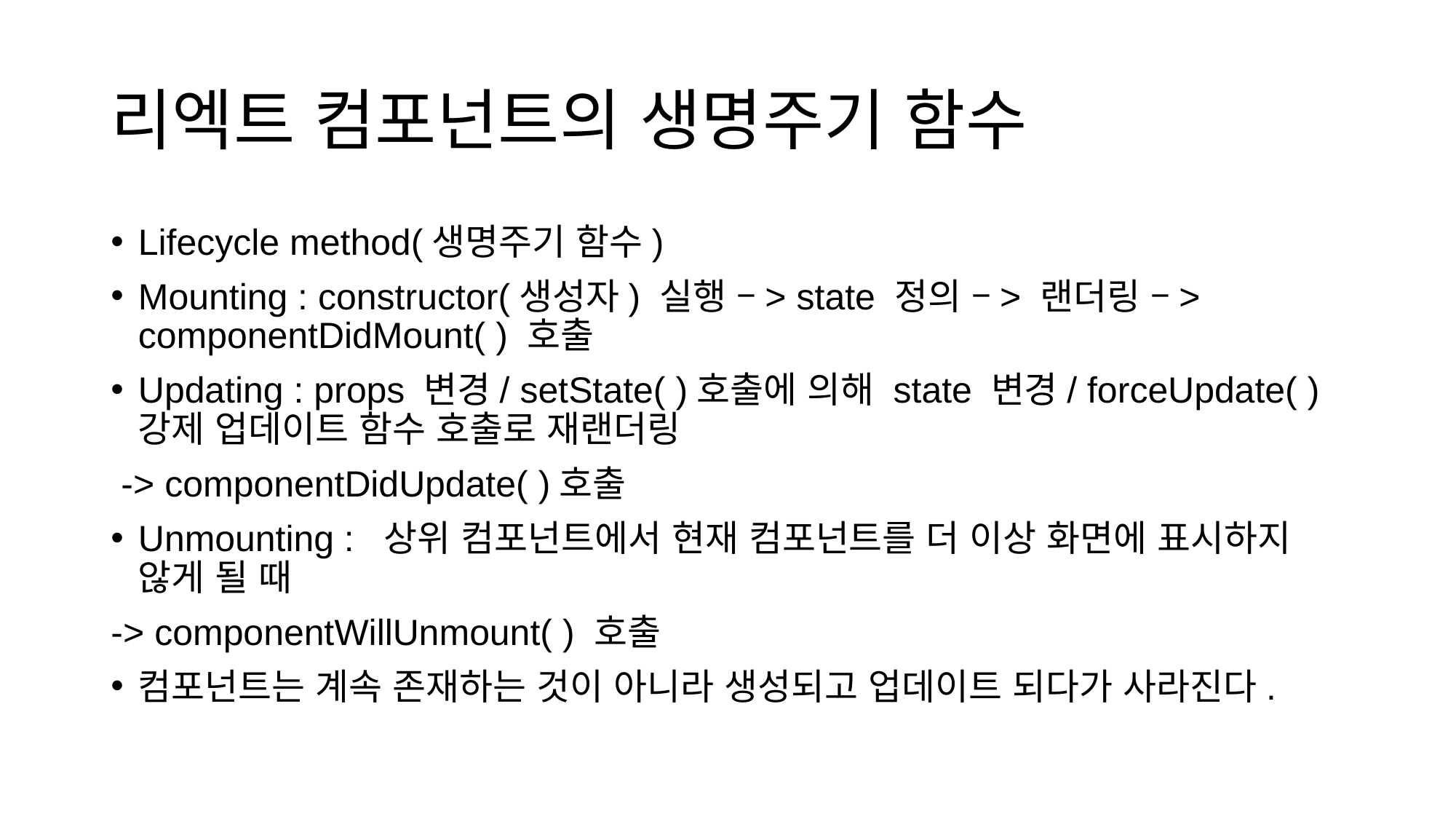

# 리엑트 컴포넌트의 생명주기 함수
Lifecycle method(생명주기 함수)
Mounting : constructor(생성자) 실행 –> state 정의 –> 랜더링 –> componentDidMount( ) 호출
Updating : props 변경/ setState( )호출에 의해 state 변경/ forceUpdate( )강제 업데이트 함수 호출로 재랜더링
 -> componentDidUpdate( )호출
Unmounting :  상위 컴포넌트에서 현재 컴포넌트를 더 이상 화면에 표시하지 않게 될 때
-> componentWillUnmount( ) 호출
컴포넌트는 계속 존재하는 것이 아니라 생성되고 업데이트 되다가 사라진다.